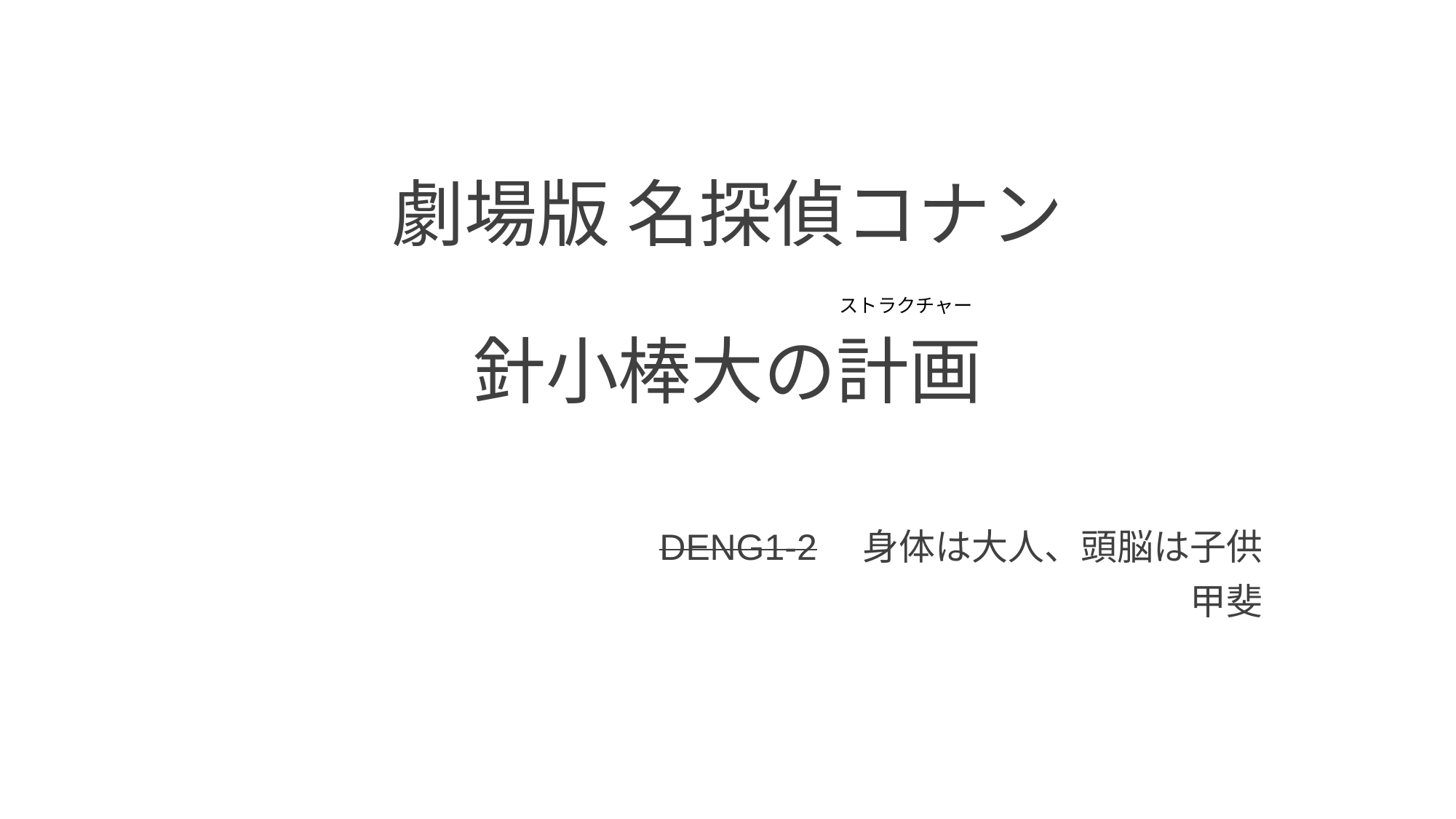

# 劇場版 名探偵コナン 針小棒大の計画
ストラクチャー
DENG1-2　身体は大人、頭脳は子供
甲斐